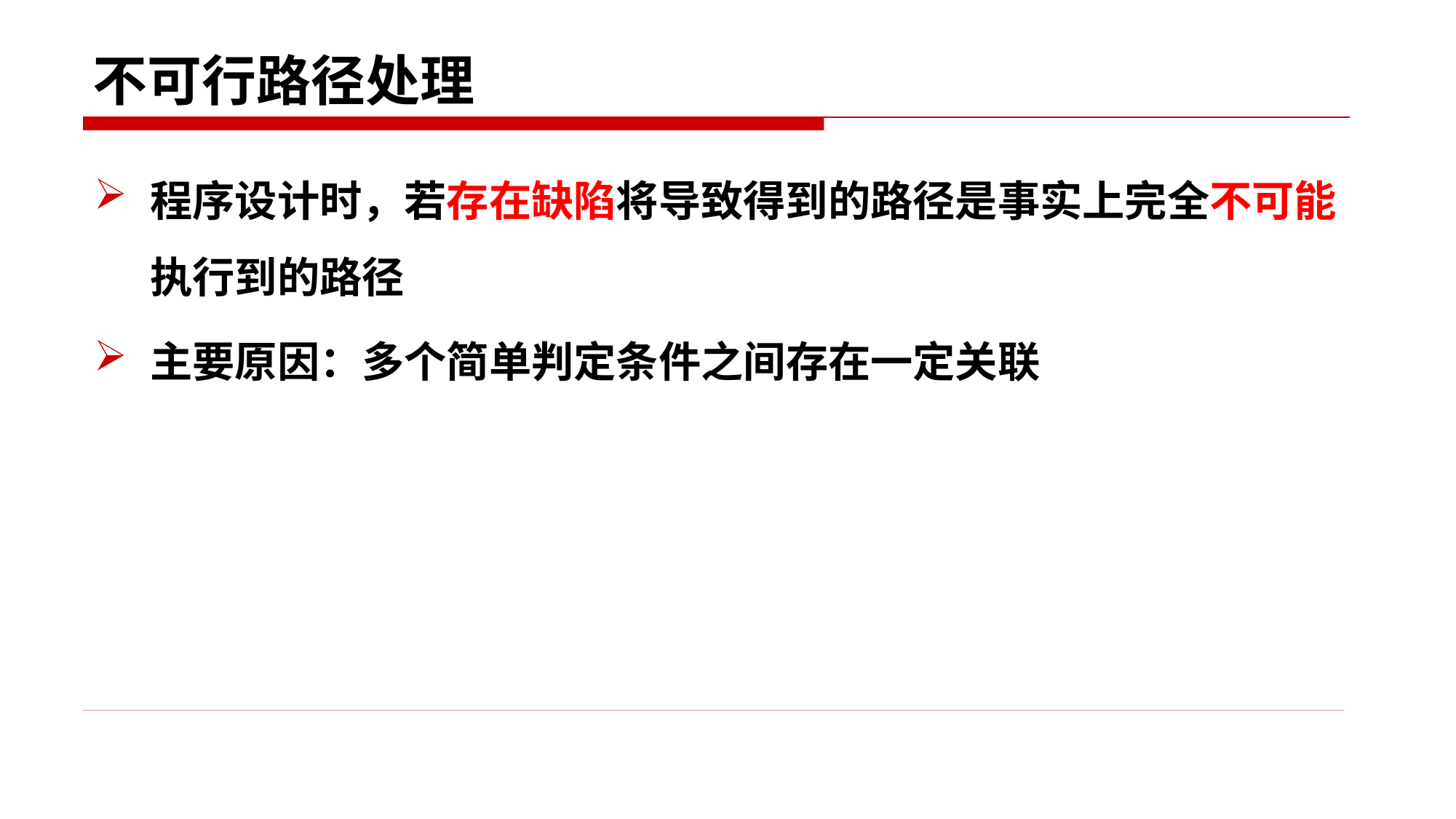

# 不可行路径处理
程序设计时，若存在缺陷将导致得到的路径是事实上完全不可能执行到的路径
主要原因：多个简单判定条件之间存在一定关联